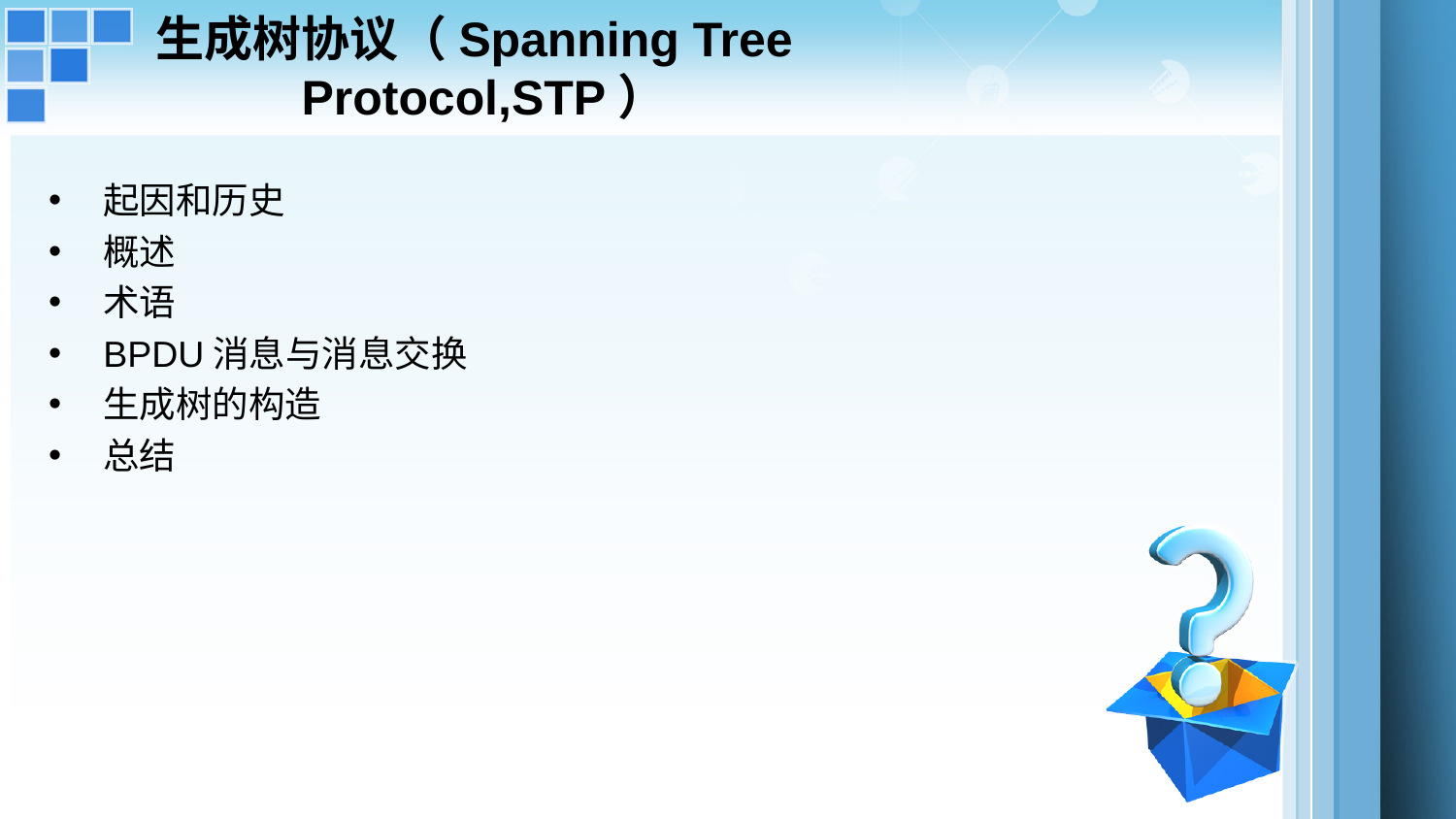

生成树协议（Spanning Tree Protocol,STP）
起因和历史
概述
术语
BPDU消息与消息交换
生成树的构造
总结